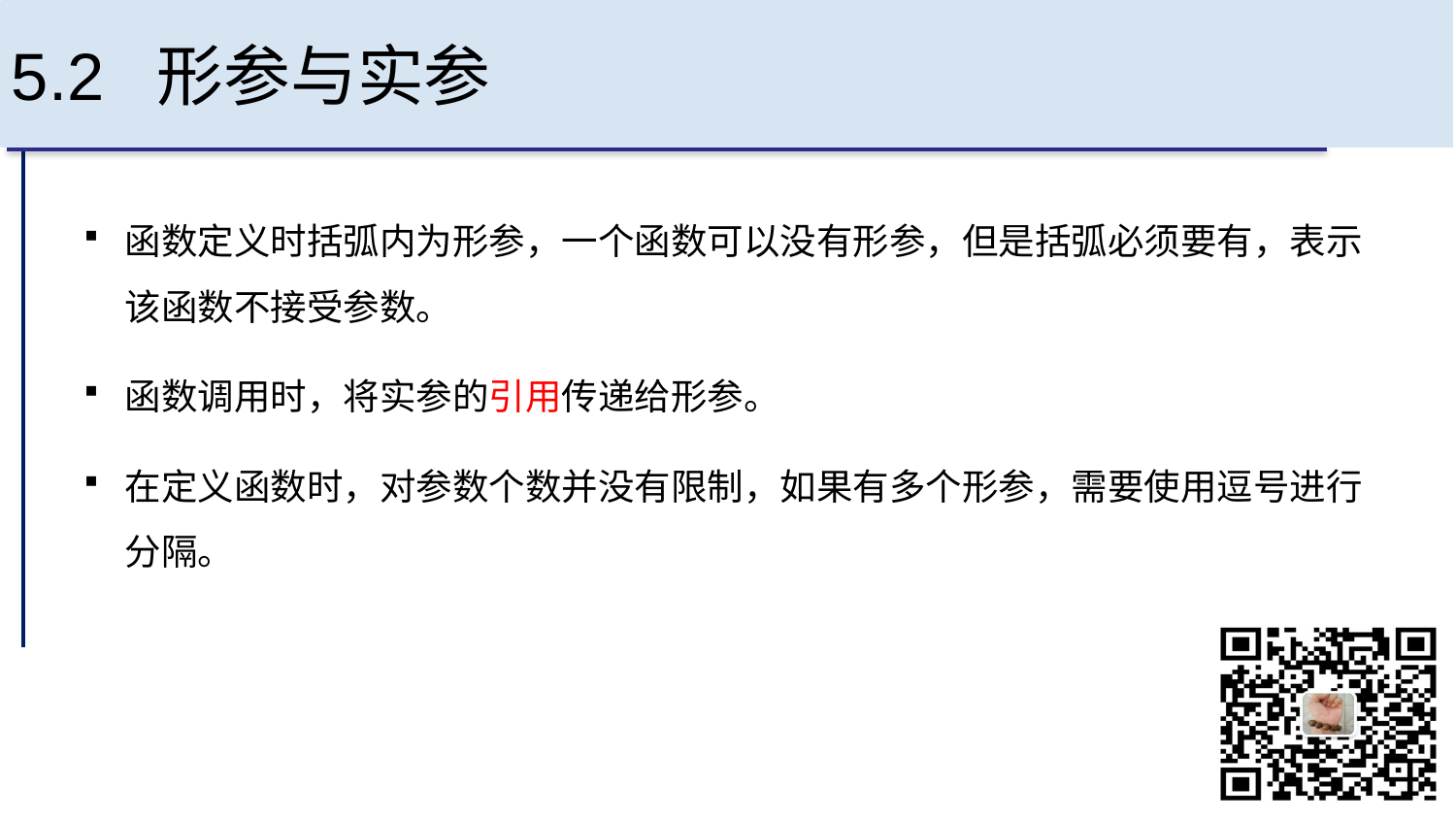

# 5.2  形参与实参
函数定义时括弧内为形参，一个函数可以没有形参，但是括弧必须要有，表示该函数不接受参数。
函数调用时，将实参的引用传递给形参。
在定义函数时，对参数个数并没有限制，如果有多个形参，需要使用逗号进行分隔。